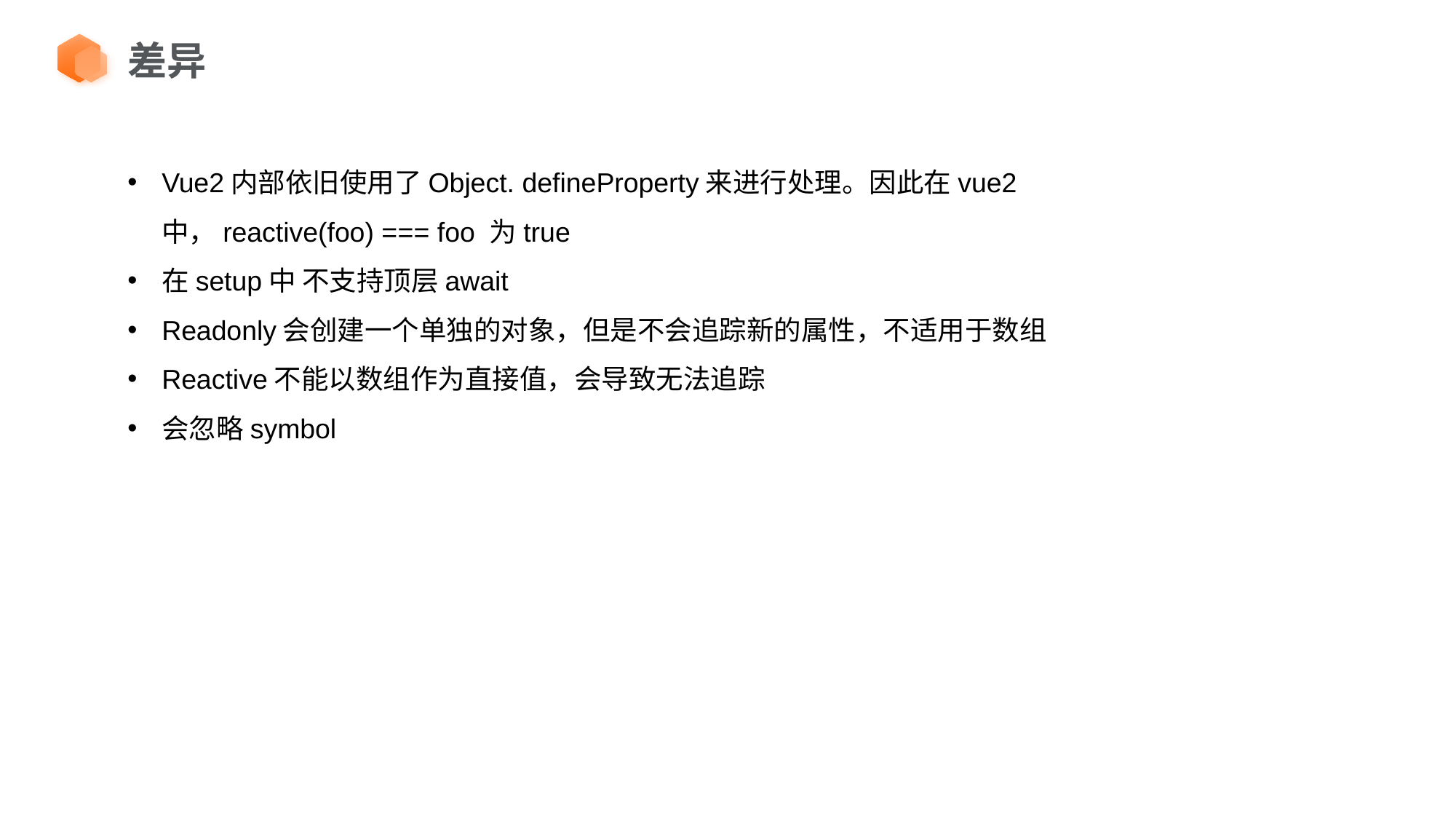

差异
Vue2内部依旧使用了Object. defineProperty来进行处理。因此在vue2中，reactive(foo) === foo 为true
在setup中 不支持顶层await
Readonly会创建一个单独的对象，但是不会追踪新的属性，不适用于数组
Reactive不能以数组作为直接值，会导致无法追踪
会忽略symbol